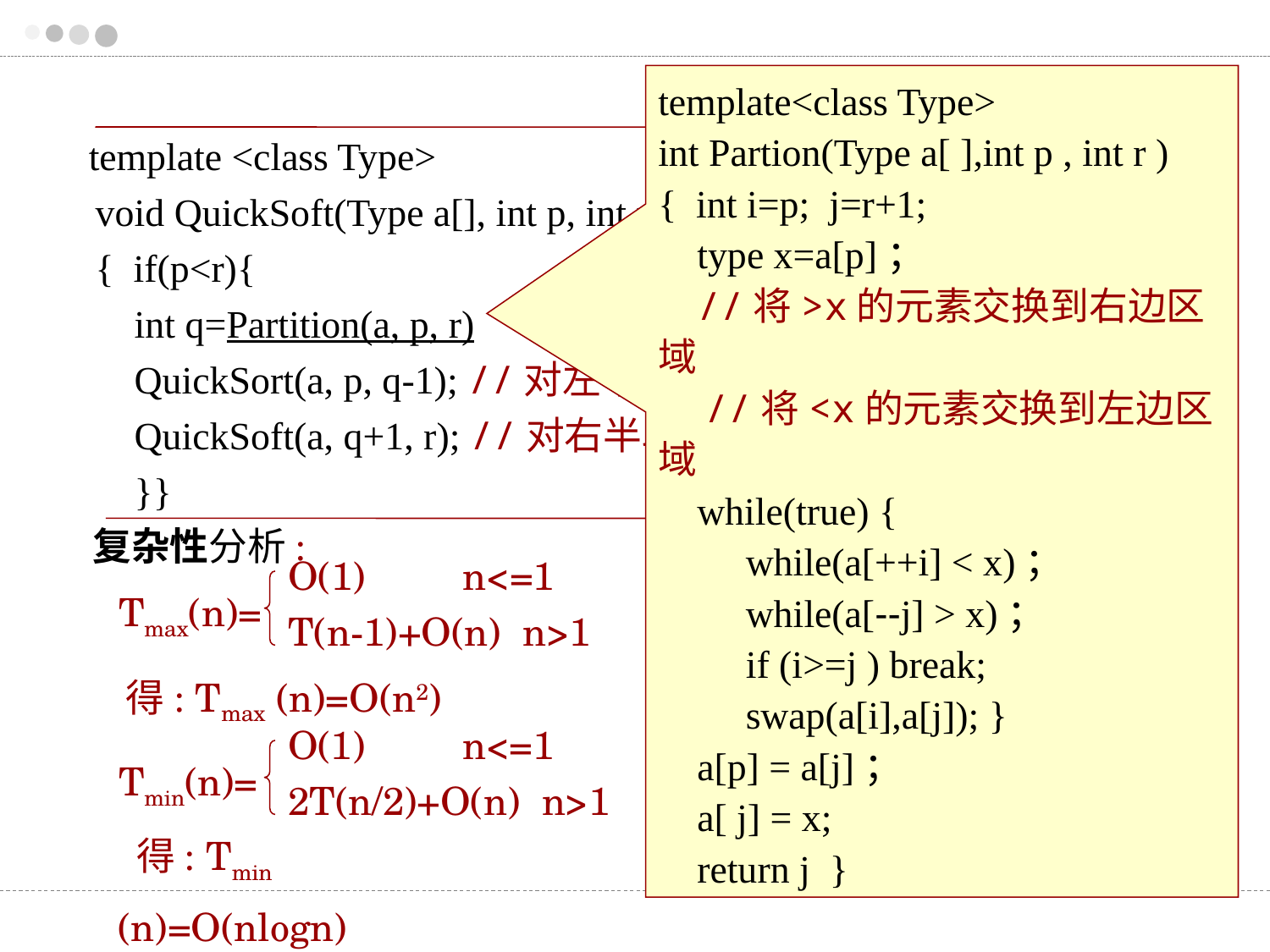

template <class Type>
    void QuickSoft(Type a[], int p, int r)
    {  if(p<r){
        int q=Partition(a, p, r)
        QuickSort(a, p, q-1); //对左半段排序
        QuickSoft(a, q+1, r); //对右半段排序
        }}

template<class Type>
int Partion(Type a[ ],int p , int r )
{  int i=p;  j=r+1;
    type x=a[p]；
    //将>x的元素交换到右边区域
  //将<x的元素交换到左边区域
    while(true) {
         while(a[++i] < x)；
         while(a[--j] > x)；
         if (i>=j ) break;
         swap(a[i],a[j]); }
    a[p] = a[j]；
    a[ j] = x;
    return j  }

复杂性分析:

O(1)         n<=1
T(n-1)+O(n)  n>1
 Tmax(n)=

 得: Tmax (n)=O(n2)
O(1)         n<=1
2T(n/2)+O(n)  n>1
 Tmin(n)=

 得: Tmin (n)=O(nlogn)